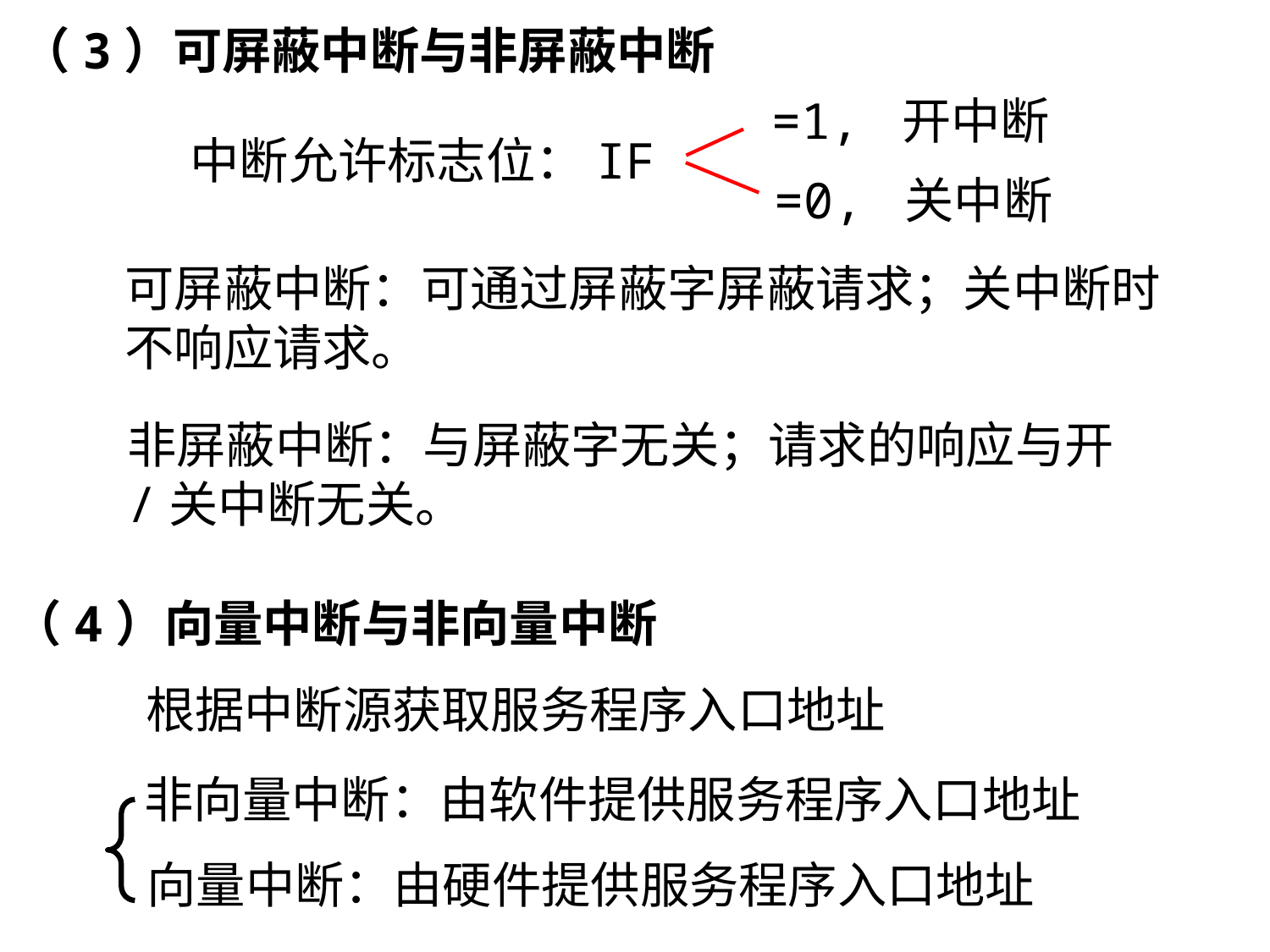

（3）可屏蔽中断与非屏蔽中断
=1, 开中断
中断允许标志位：IF

=0, 关中断
可屏蔽中断：可通过屏蔽字屏蔽请求；关中断时不响应请求。
非屏蔽中断：与屏蔽字无关；请求的响应与开/关中断无关。
（4）向量中断与非向量中断
根据中断源获取服务程序入口地址
非向量中断：由软件提供服务程序入口地址

向量中断：由硬件提供服务程序入口地址